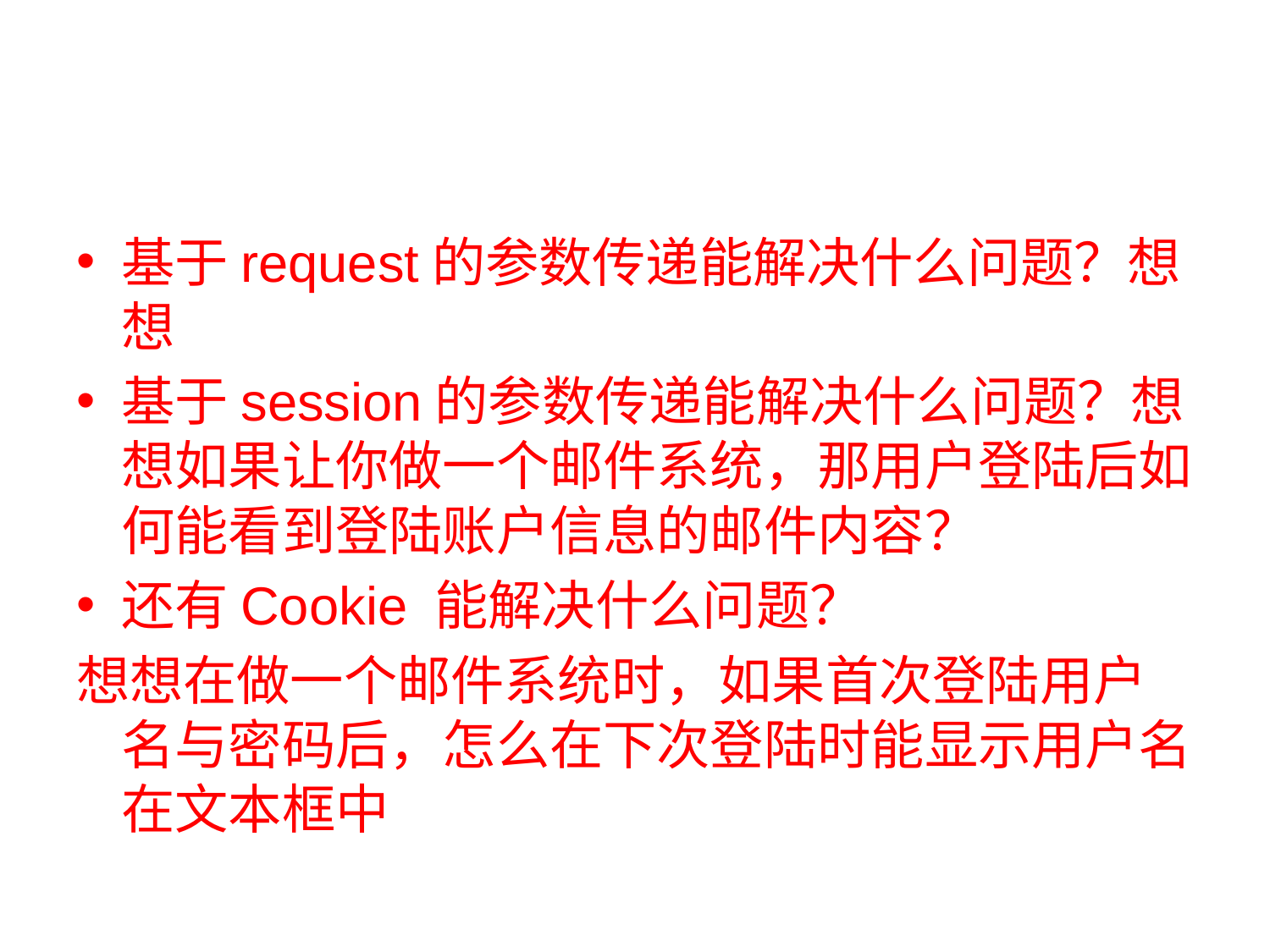

#
基于request的参数传递能解决什么问题？想想
基于session的参数传递能解决什么问题？想想如果让你做一个邮件系统，那用户登陆后如何能看到登陆账户信息的邮件内容？
还有Cookie 能解决什么问题？
想想在做一个邮件系统时，如果首次登陆用户名与密码后，怎么在下次登陆时能显示用户名在文本框中